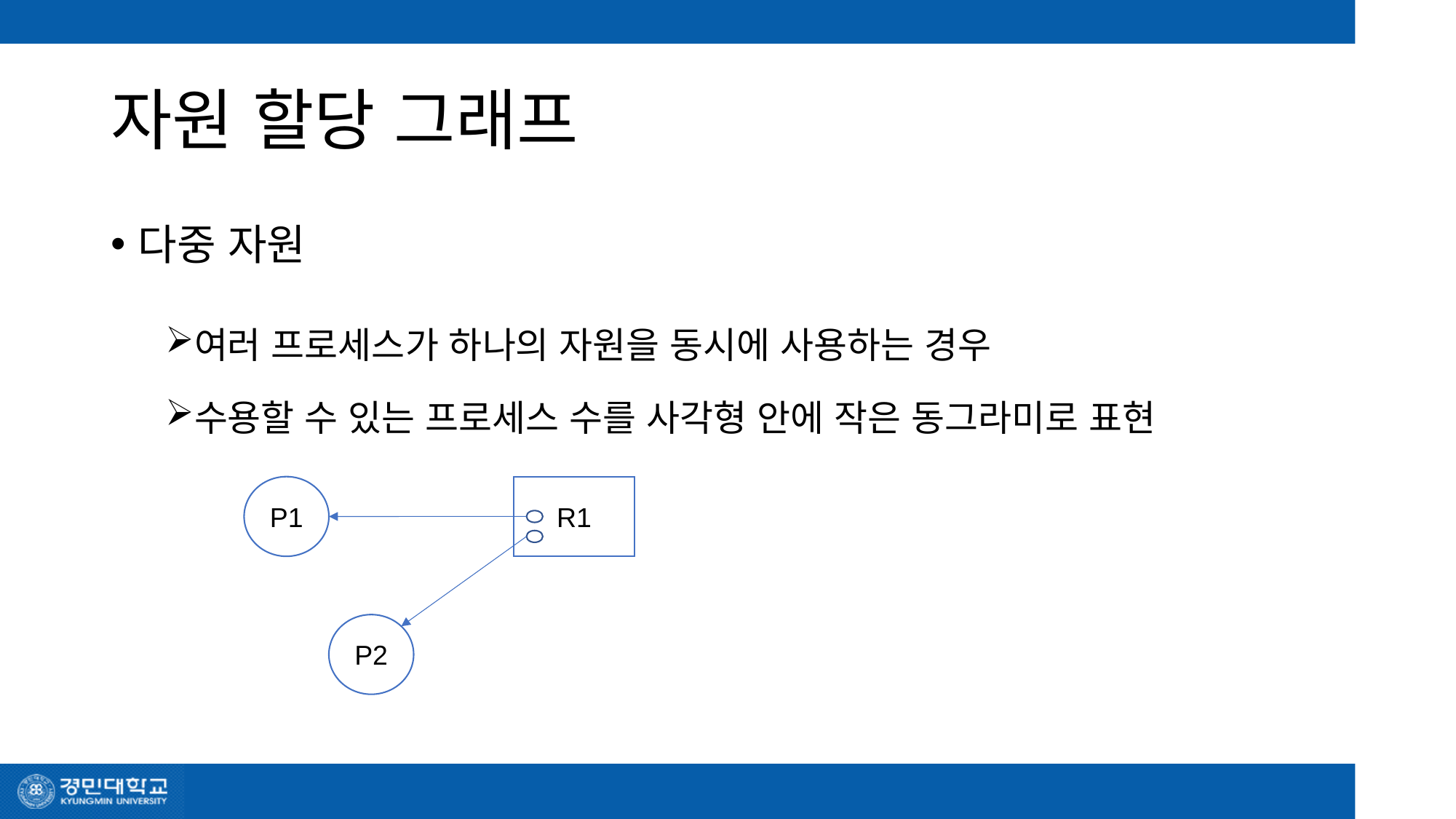

# 자원 할당 그래프
다중 자원

여러 프로세스가 하나의 자원을 동시에 사용하는 경우
수용할 수 있는 프로세스 수를 사각형 안에 작은 동그라미로 표현
P1
R1

P2